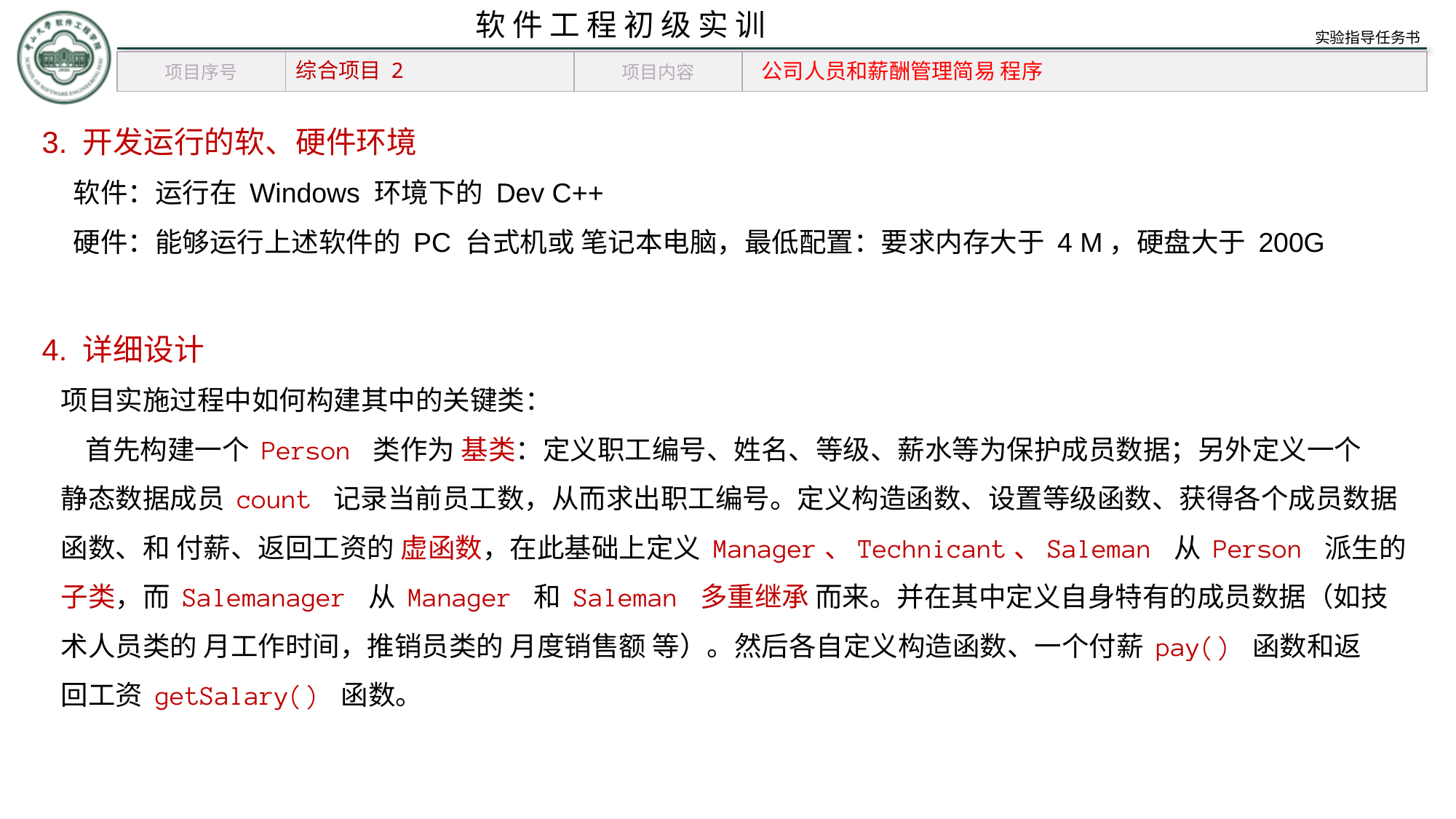

综合项目 2
公司人员和薪酬管理简易 程序
3. 开发运行的软、硬件环境
    软件：运行在 Windows 环境下的 Dev C++
    硬件：能够运行上述软件的 PC 台式机或 笔记本电脑，最低配置：要求内存大于 4 M，硬盘大于 200G

4. 详细设计
  项目实施过程中如何构建其中的关键类：
      首先构建一个 Person 类作为 基类：定义职工编号、姓名、等级、薪水等为保护成员数据；另外定义一个
  静态数据成员 count 记录当前员工数，从而求出职工编号。定义构造函数、设置等级函数、获得各个成员数据
  函数、和 付薪、返回工资的 虚函数，在此基础上定义 Manager、Technicant、Saleman 从 Person 派生的
  子类，而 Salemanager 从 Manager 和 Saleman 多重继承 而来。并在其中定义自身特有的成员数据（如技
  术人员类的 月工作时间，推销员类的 月度销售额 等）。然后各自定义构造函数、一个付薪 pay() 函数和返
  回工资 getSalary() 函数。